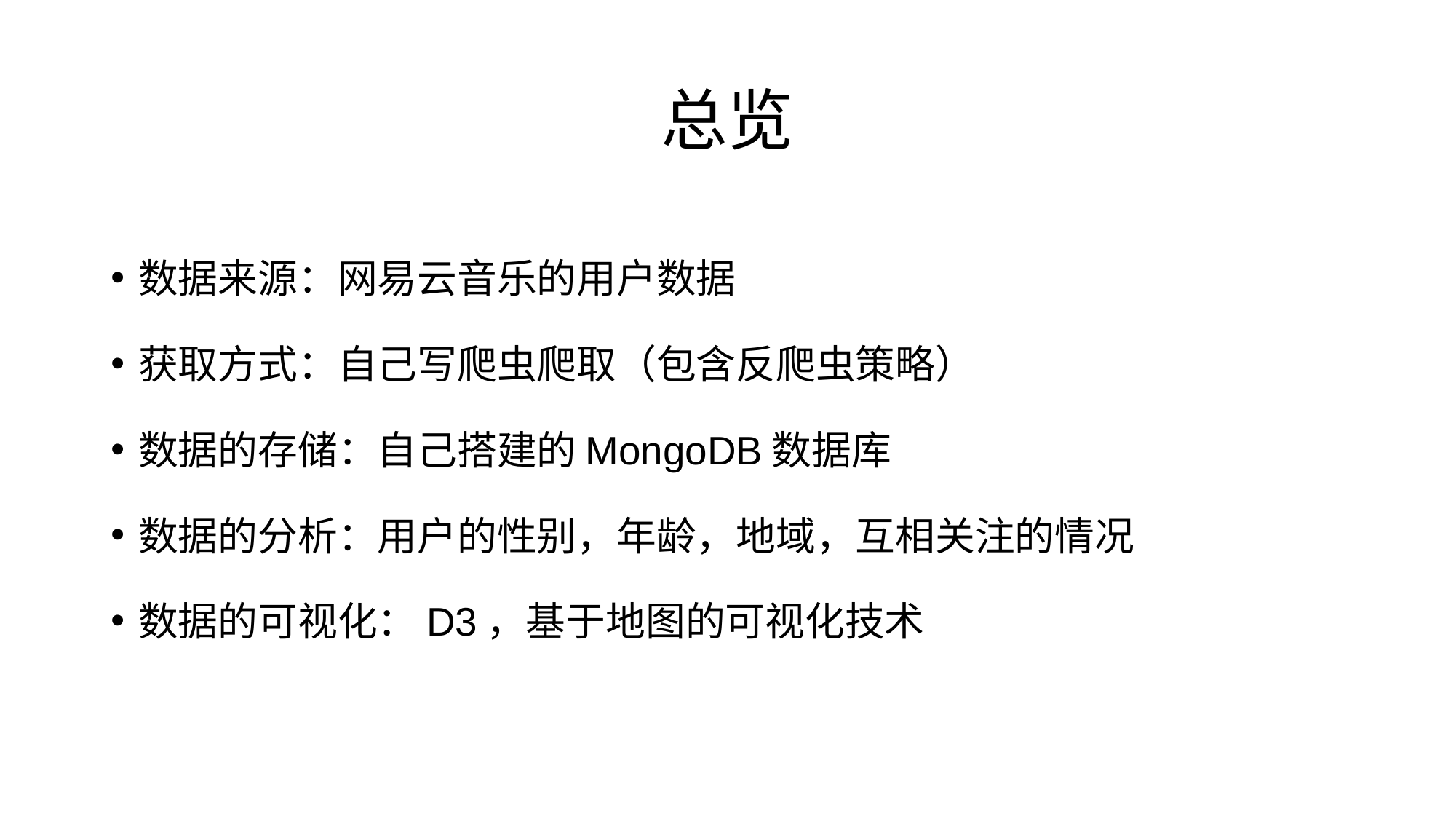

# 总览
数据来源：网易云音乐的用户数据
获取方式：自己写爬虫爬取（包含反爬虫策略）
数据的存储：自己搭建的MongoDB数据库
数据的分析：用户的性别，年龄，地域，互相关注的情况
数据的可视化：D3，基于地图的可视化技术